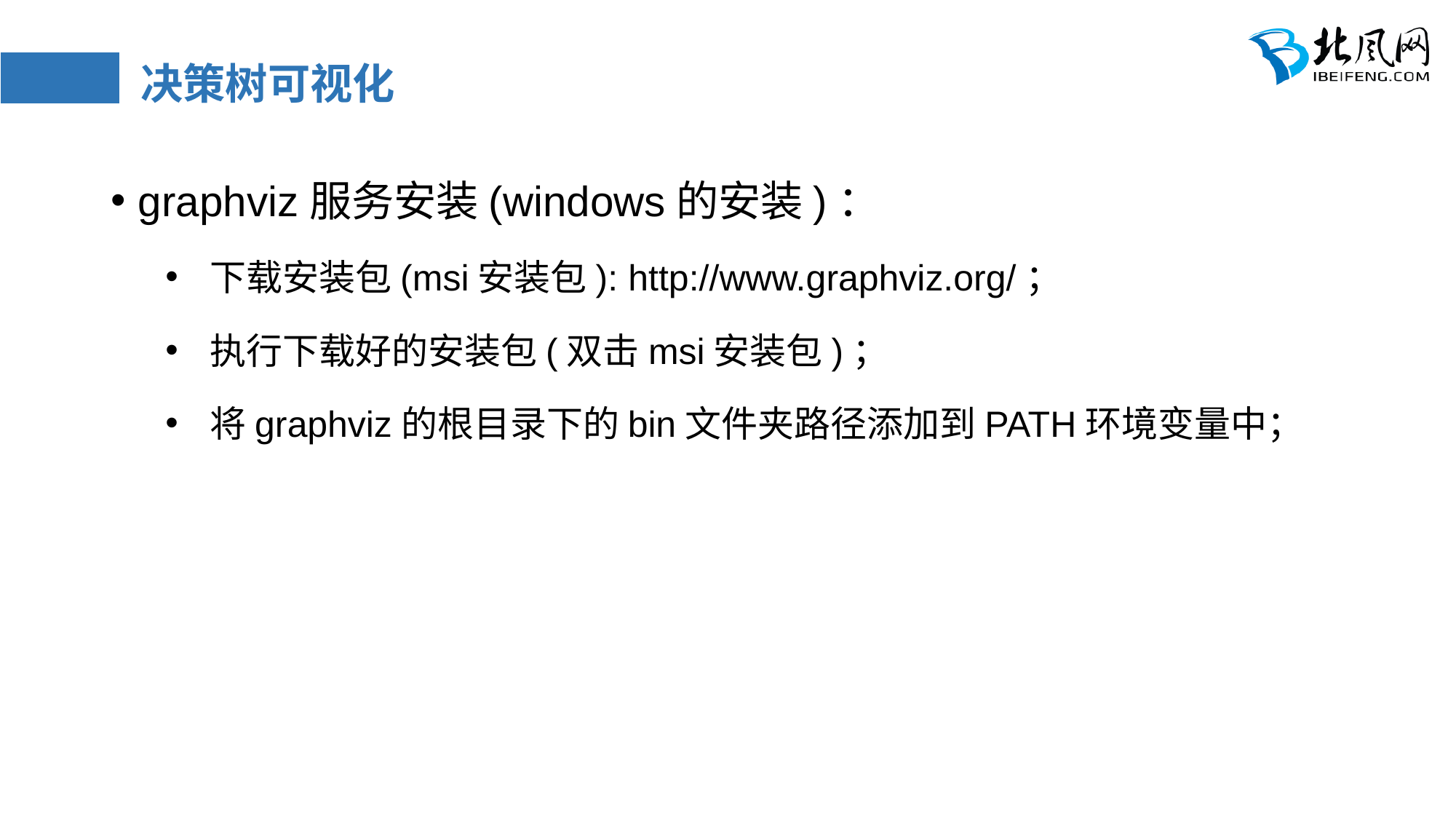

# 决策树可视化
graphviz服务安装(windows的安装)：
 下载安装包(msi安装包): http://www.graphviz.org/；
 执行下载好的安装包(双击msi安装包)；
 将graphviz的根目录下的bin文件夹路径添加到PATH环境变量中；